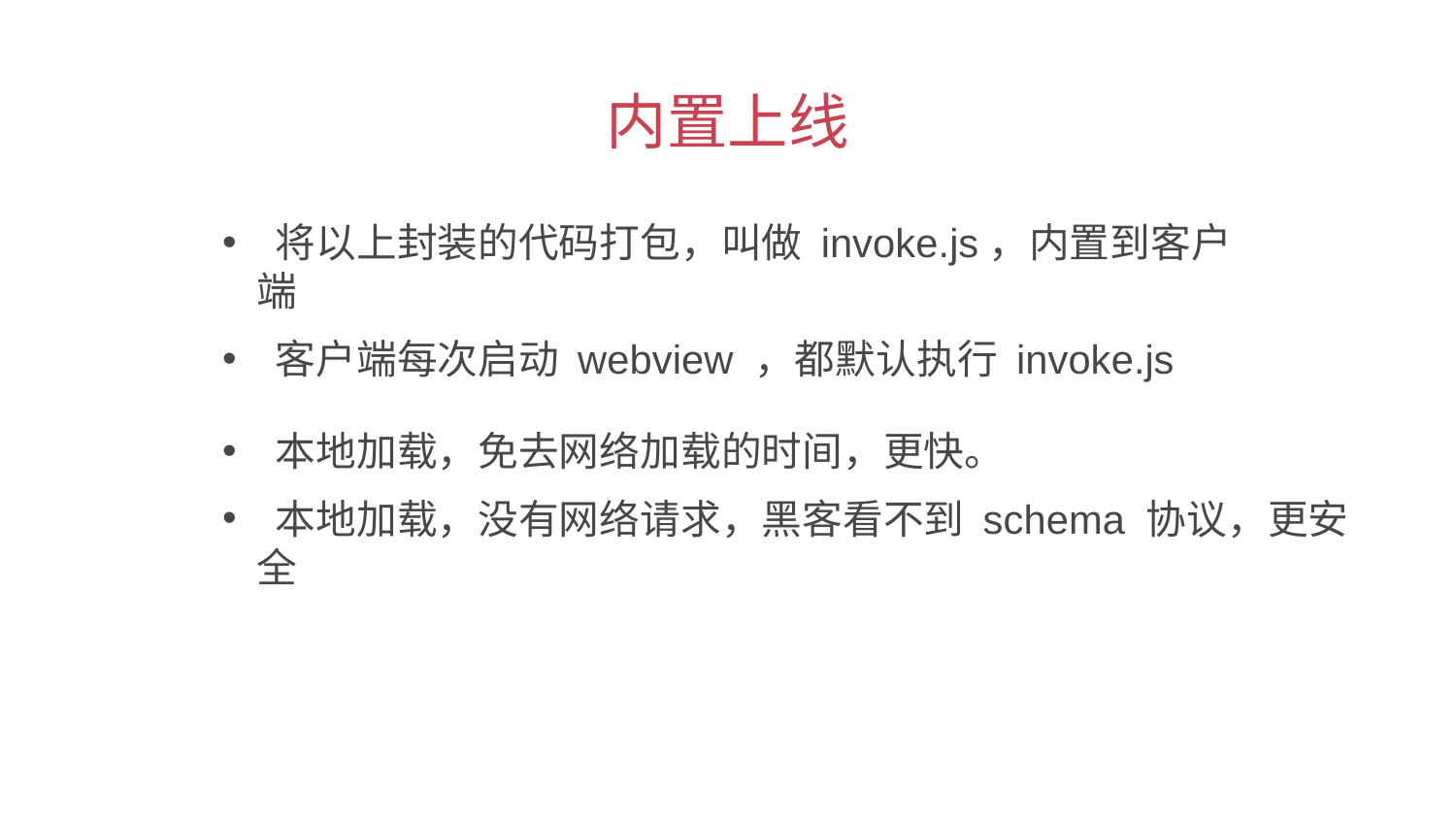

内置上线
 将以上封装的代码打包，叫做 invoke.js，内置到客户端
 客户端每次启动 webview ，都默认执行 invoke.js
 本地加载，免去网络加载的时间，更快。
 本地加载，没有网络请求，黑客看不到 schema 协议，更安全